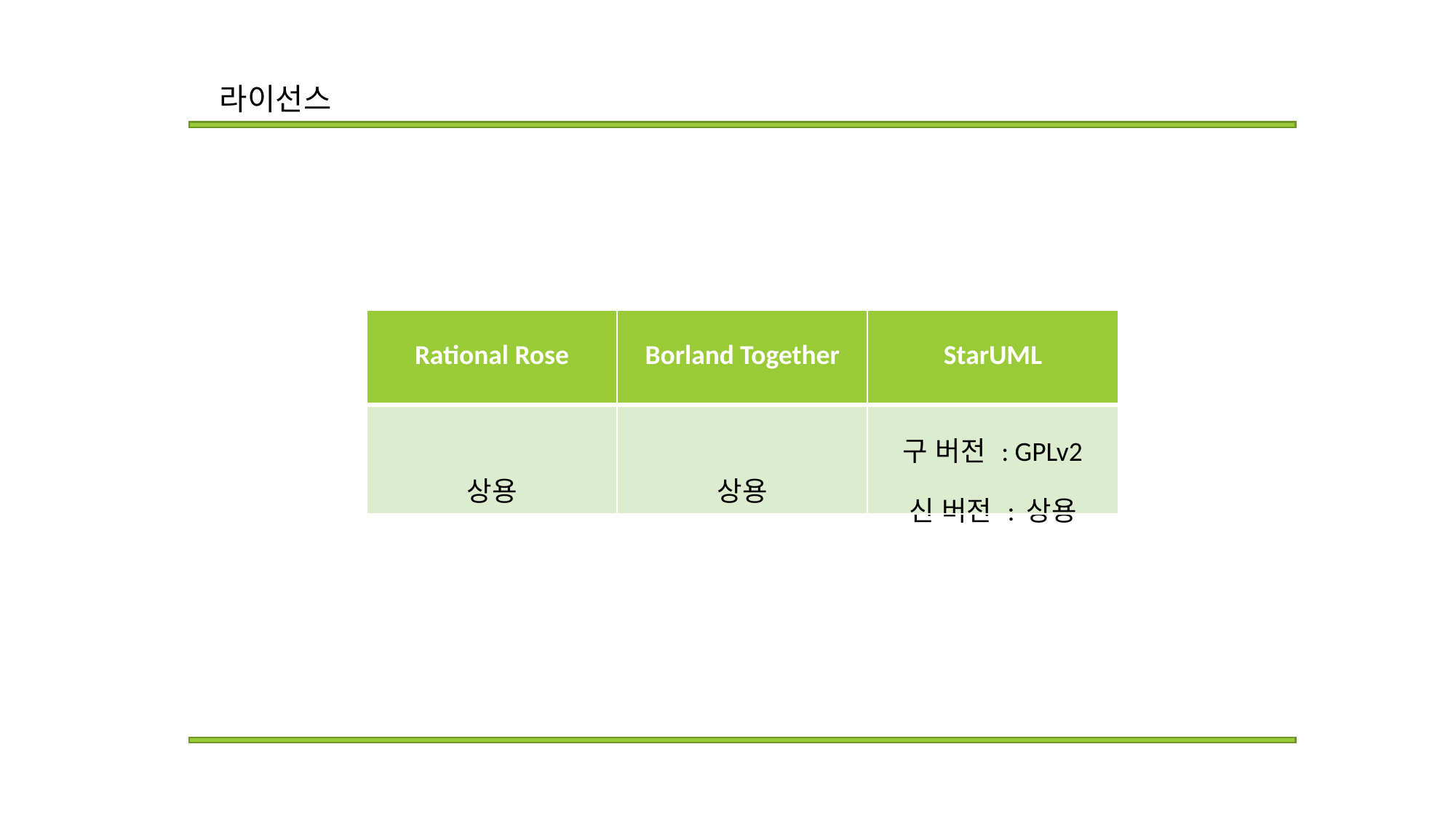

라이선스

| Rational Rose | Borland Together | StarUML |
| --- | --- | --- |
| 상용 | 상용 | 구 버전 : GPLv2 신 버전 : 상용 |